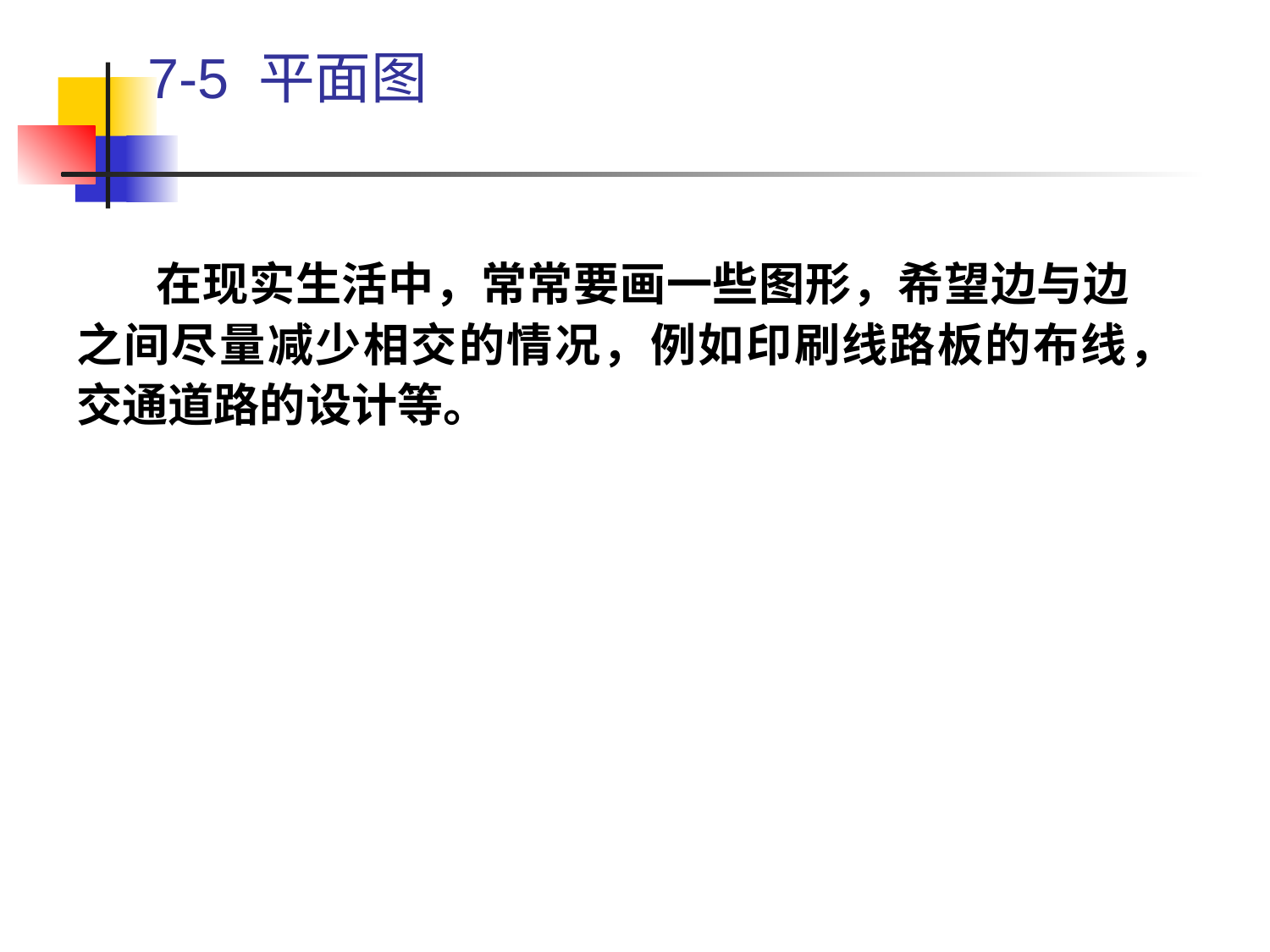

# 7-5 平面图
在现实生活中，常常要画一些图形，希望边与边之间尽量减少相交的情况，例如印刷线路板的布线，交通道路的设计等。